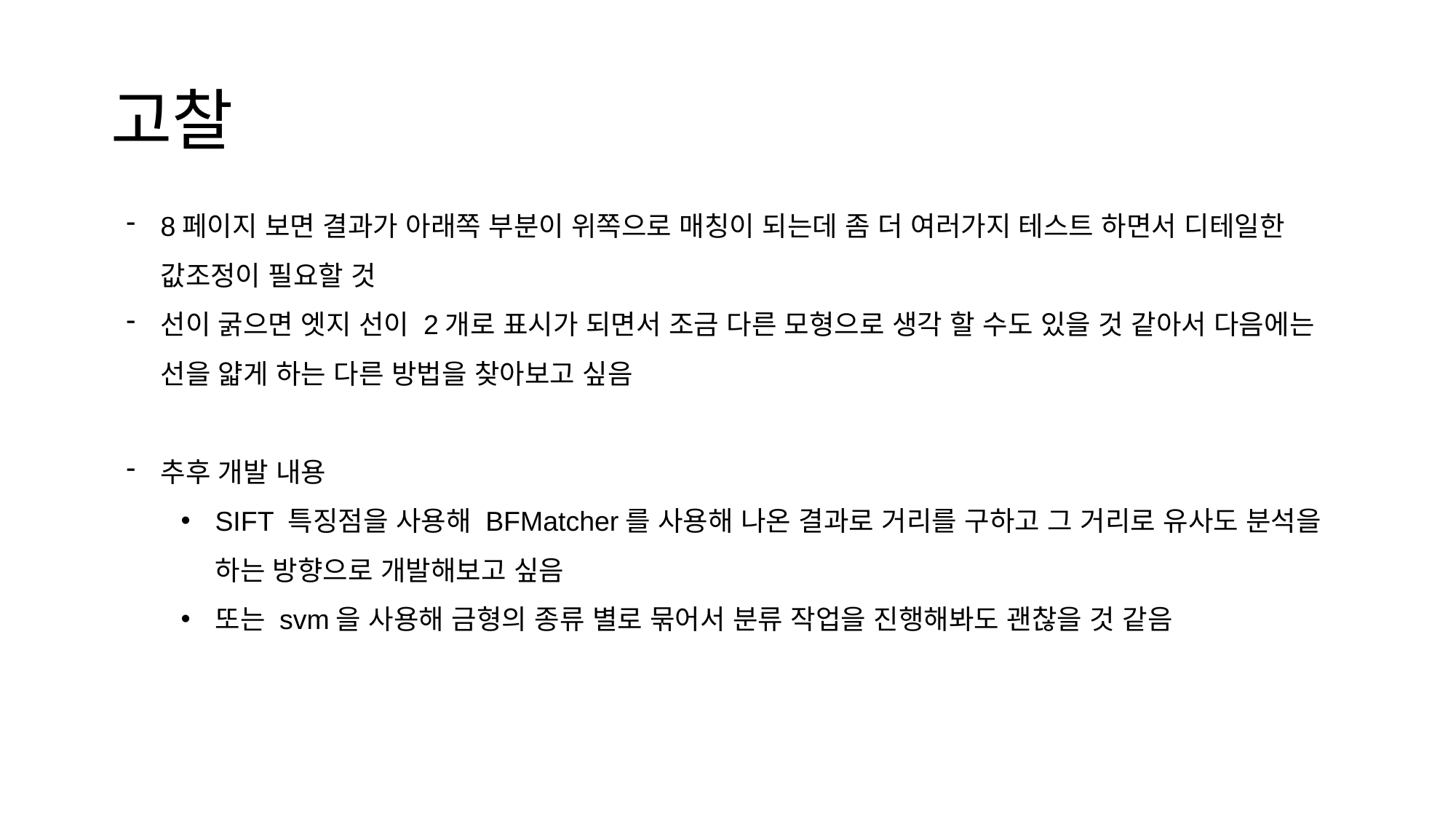

# 고찰
8페이지 보면 결과가 아래쪽 부분이 위쪽으로 매칭이 되는데 좀 더 여러가지 테스트 하면서 디테일한 값조정이 필요할 것
선이 굵으면 엣지 선이 2개로 표시가 되면서 조금 다른 모형으로 생각 할 수도 있을 것 같아서 다음에는 선을 얇게 하는 다른 방법을 찾아보고 싶음

추후 개발 내용
SIFT 특징점을 사용해 BFMatcher를 사용해 나온 결과로 거리를 구하고 그 거리로 유사도 분석을 하는 방향으로 개발해보고 싶음
또는 svm을 사용해 금형의 종류 별로 묶어서 분류 작업을 진행해봐도 괜찮을 것 같음